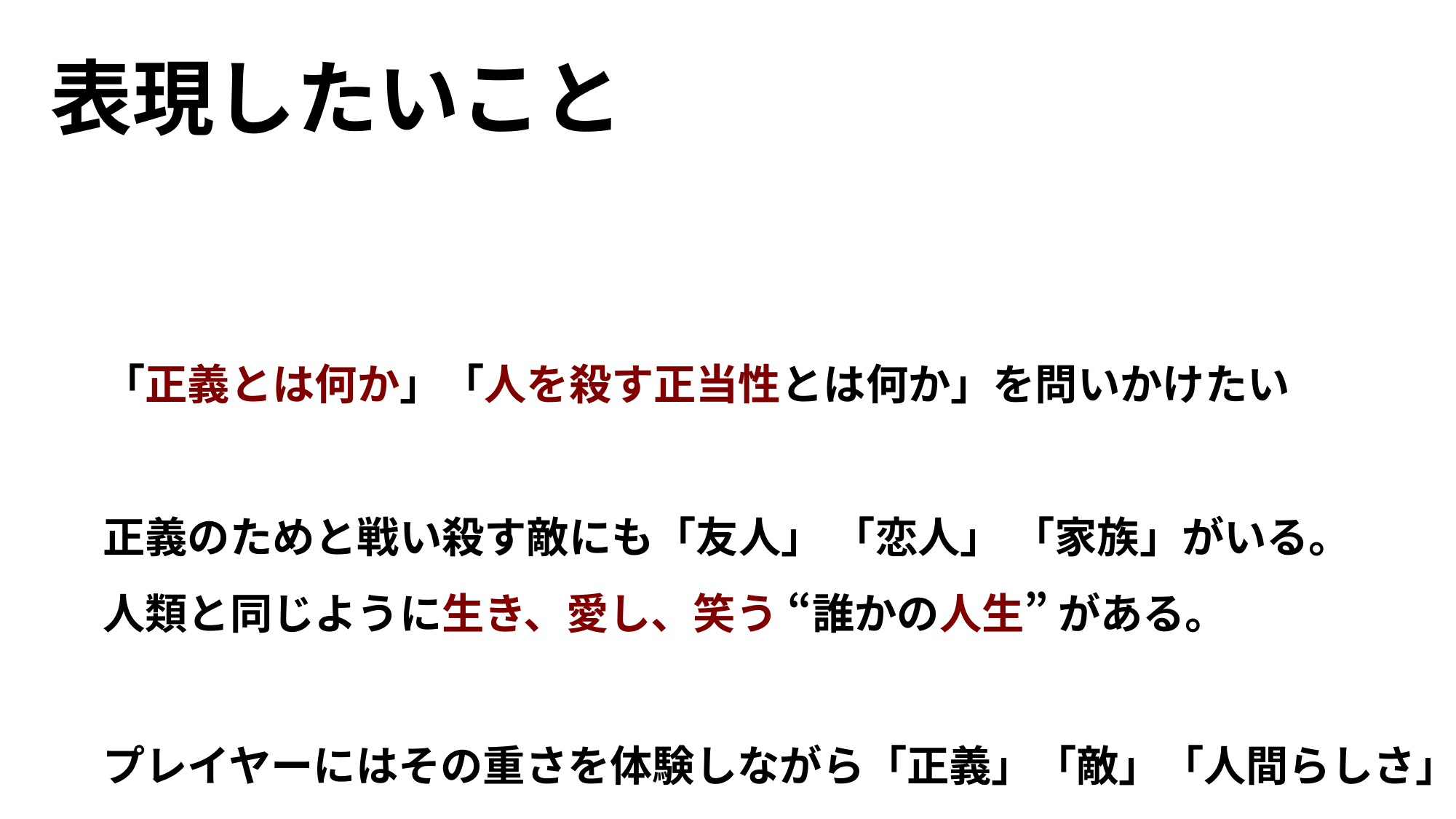

表現したいこと
「正義とは何か」「人を殺す正当性とは何か」を問いかけたい
正義のためと戦い殺す敵にも「友人」 「恋人」 「家族」がいる。
人類と同じように生き、愛し、笑う “誰かの人生” がある。

プレイヤーにはその重さを体験しながら「正義」「敵」「人間らしさ」
といった価値観が揺らいでいく感覚を味わってほしい。